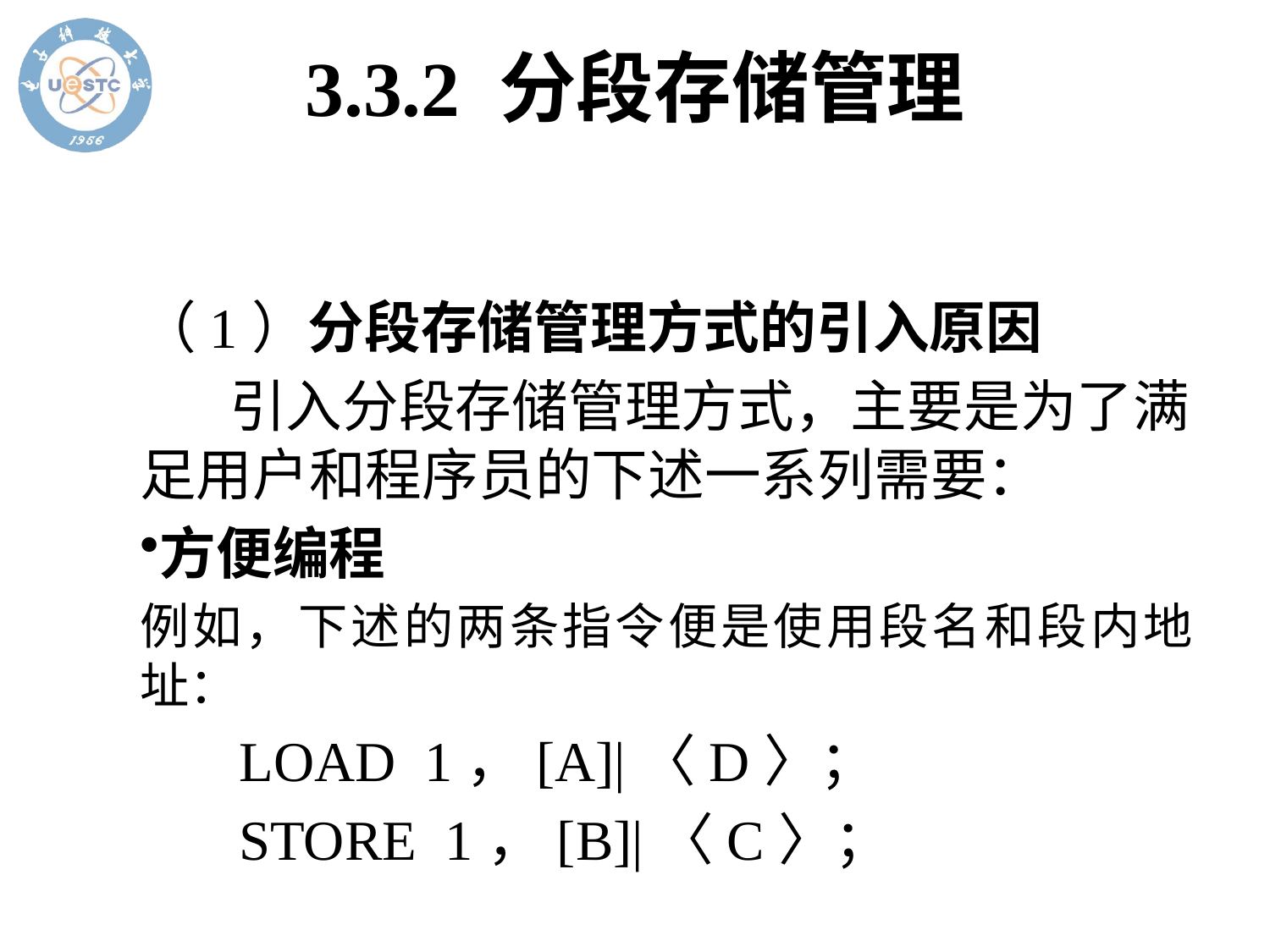

# 3.3.2 分段存储管理
（1）分段存储管理方式的引入原因
      引入分段存储管理方式，主要是为了满足用户和程序员的下述一系列需要：
方便编程
例如，下述的两条指令便是使用段名和段内地址：
       LOAD  1，[A]|〈D〉；
       STORE  1，[B]|〈C〉；